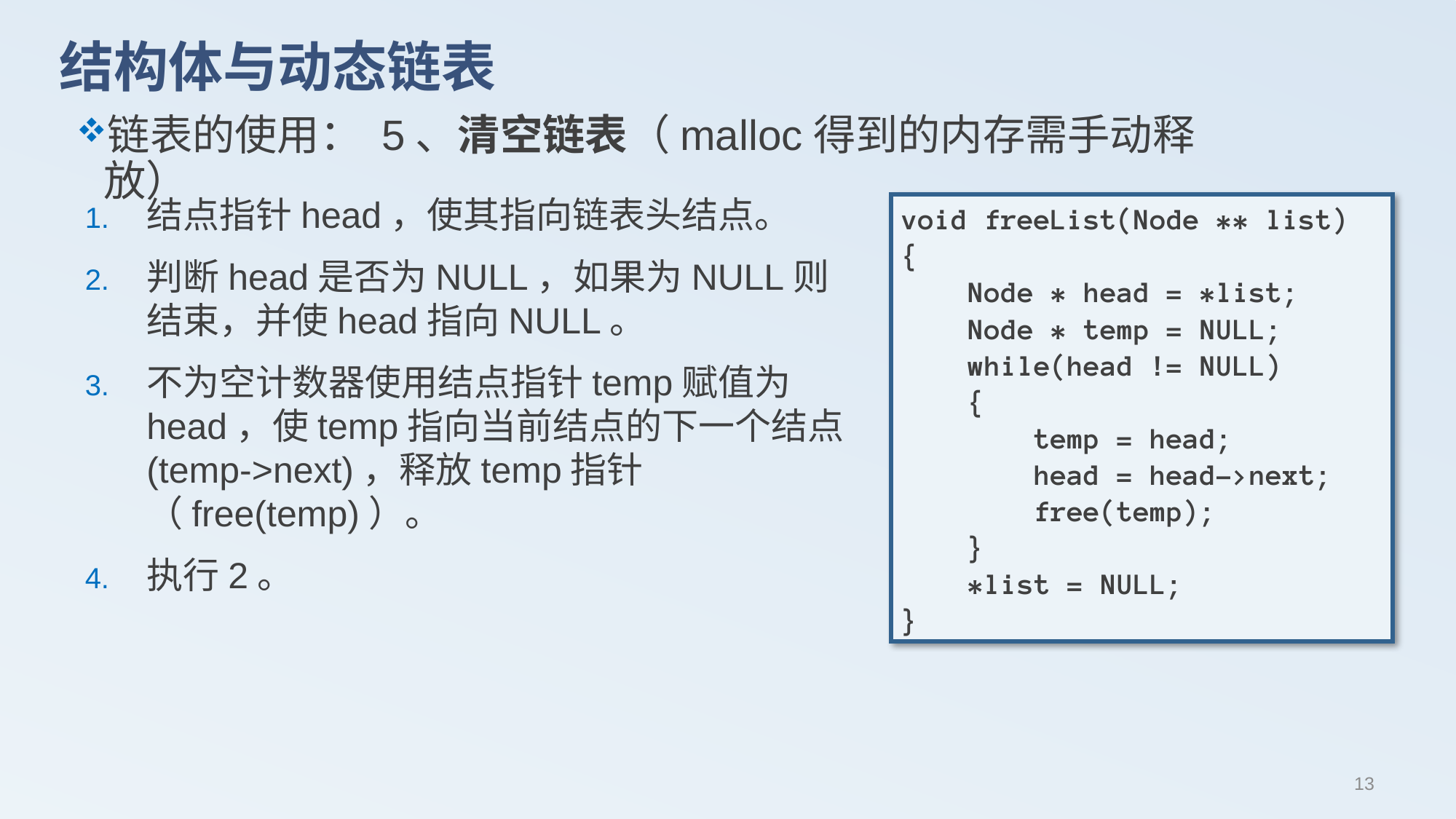

# 结构体与动态链表
链表的使用： 5、清空链表（malloc得到的内存需手动释放）
结点指针head，使其指向链表头结点。
判断head是否为NULL，如果为NULL则结束，并使head指向NULL。
不为空计数器使用结点指针temp赋值为head，使temp指向当前结点的下一个结点(temp->next)，释放temp指针（free(temp)）。
执行2。
void freeList(Node ** list)
{
    Node * head = *list;
    Node * temp = NULL;
    while(head != NULL)
    {
        temp = head;
        head = head->next;
        free(temp);
    }
    *list = NULL;
}